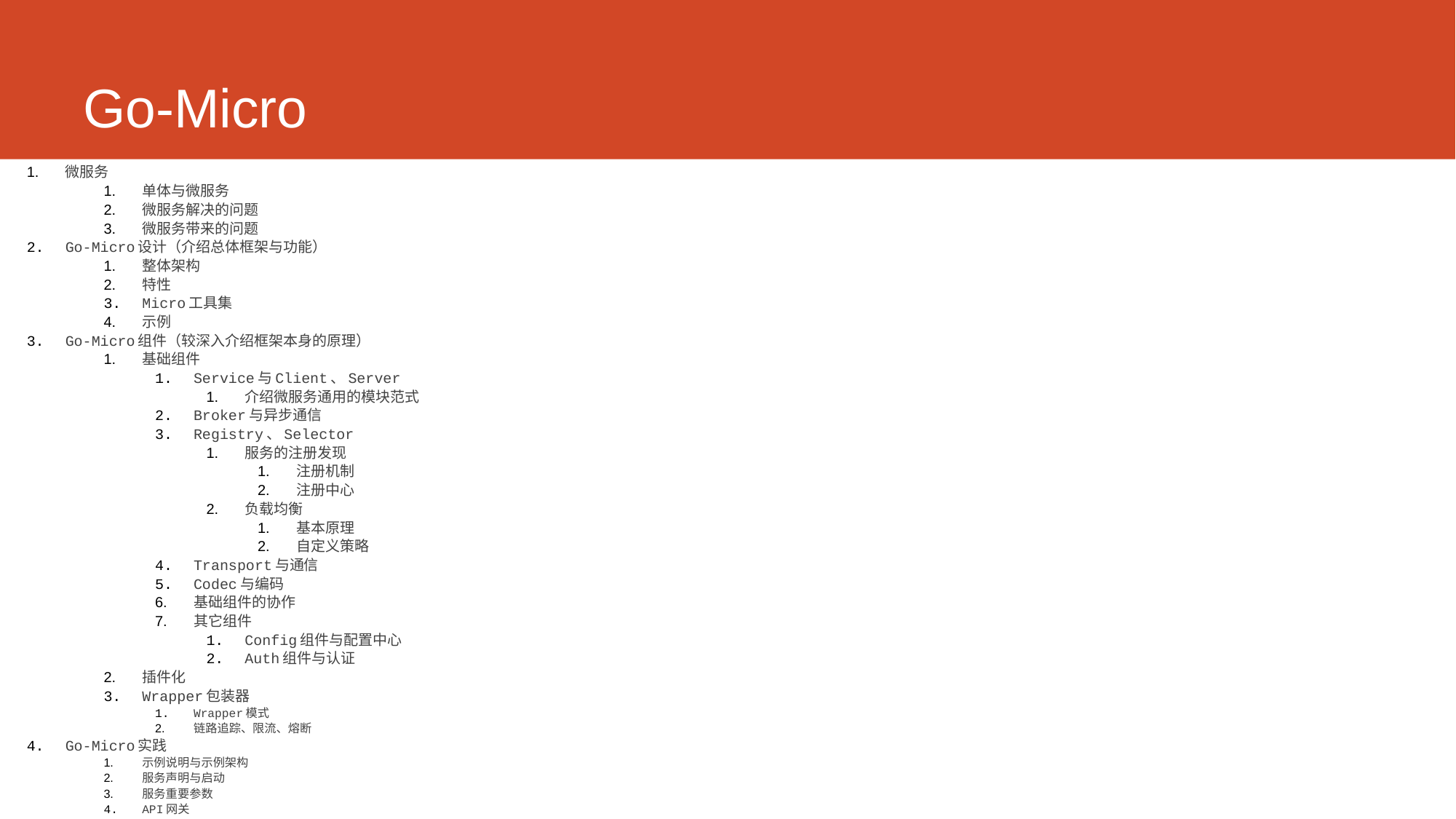

# Go-Micro

微服务
单体与微服务
微服务解决的问题
微服务带来的问题
Go-Micro设计（介绍总体框架与功能）
整体架构
特性
Micro工具集
示例
Go-Micro组件（较深入介绍框架本身的原理）
基础组件
Service与Client、Server
介绍微服务通用的模块范式
Broker与异步通信
Registry、Selector
服务的注册发现
注册机制
注册中心
负载均衡
基本原理
自定义策略
Transport与通信
Codec与编码
基础组件的协作
其它组件
Config组件与配置中心
Auth组件与认证
插件化
Wrapper包装器
Wrapper模式
链路追踪、限流、熔断
Go-Micro实践
示例说明与示例架构
服务声明与启动
服务重要参数
API网关